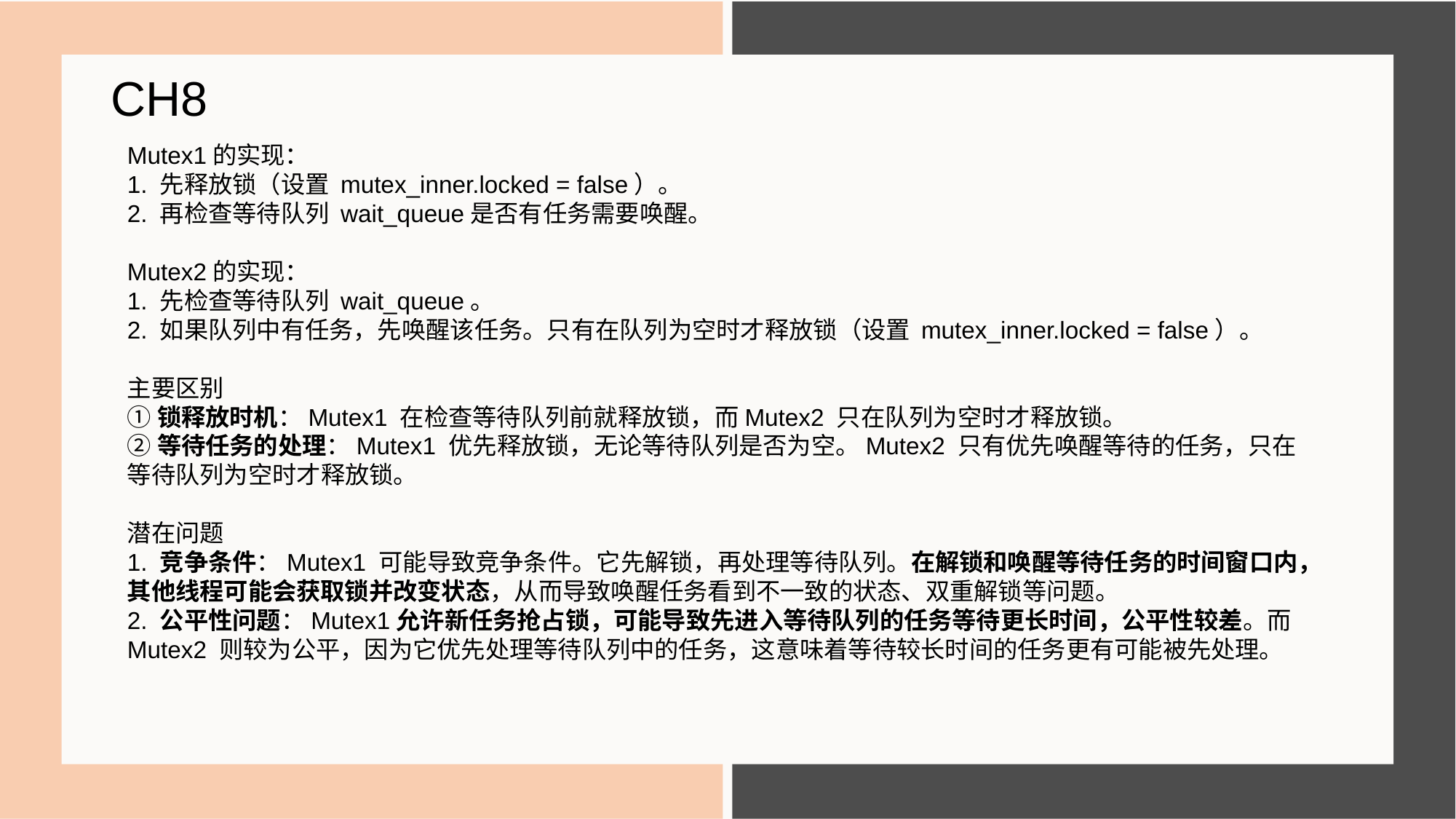

CH8
Mutex1的实现：
1. 先释放锁（设置 mutex_inner.locked = false）。
2. 再检查等待队列 wait_queue是否有任务需要唤醒。

Mutex2的实现：
1. 先检查等待队列 wait_queue。
2. 如果队列中有任务，先唤醒该任务。只有在队列为空时才释放锁（设置 mutex_inner.locked = false）。

主要区别
①锁释放时机：Mutex1 在检查等待队列前就释放锁，而Mutex2 只在队列为空时才释放锁。
②等待任务的处理：Mutex1 优先释放锁，无论等待队列是否为空。Mutex2 只有优先唤醒等待的任务，只在等待队列为空时才释放锁。

潜在问题
1. 竞争条件：Mutex1 可能导致竞争条件。它先解锁，再处理等待队列。在解锁和唤醒等待任务的时间窗口内，其他线程可能会获取锁并改变状态，从而导致唤醒任务看到不一致的状态、双重解锁等问题。
2. 公平性问题：Mutex1允许新任务抢占锁，可能导致先进入等待队列的任务等待更长时间，公平性较差。而Mutex2 则较为公平，因为它优先处理等待队列中的任务，这意味着等待较长时间的任务更有可能被先处理。